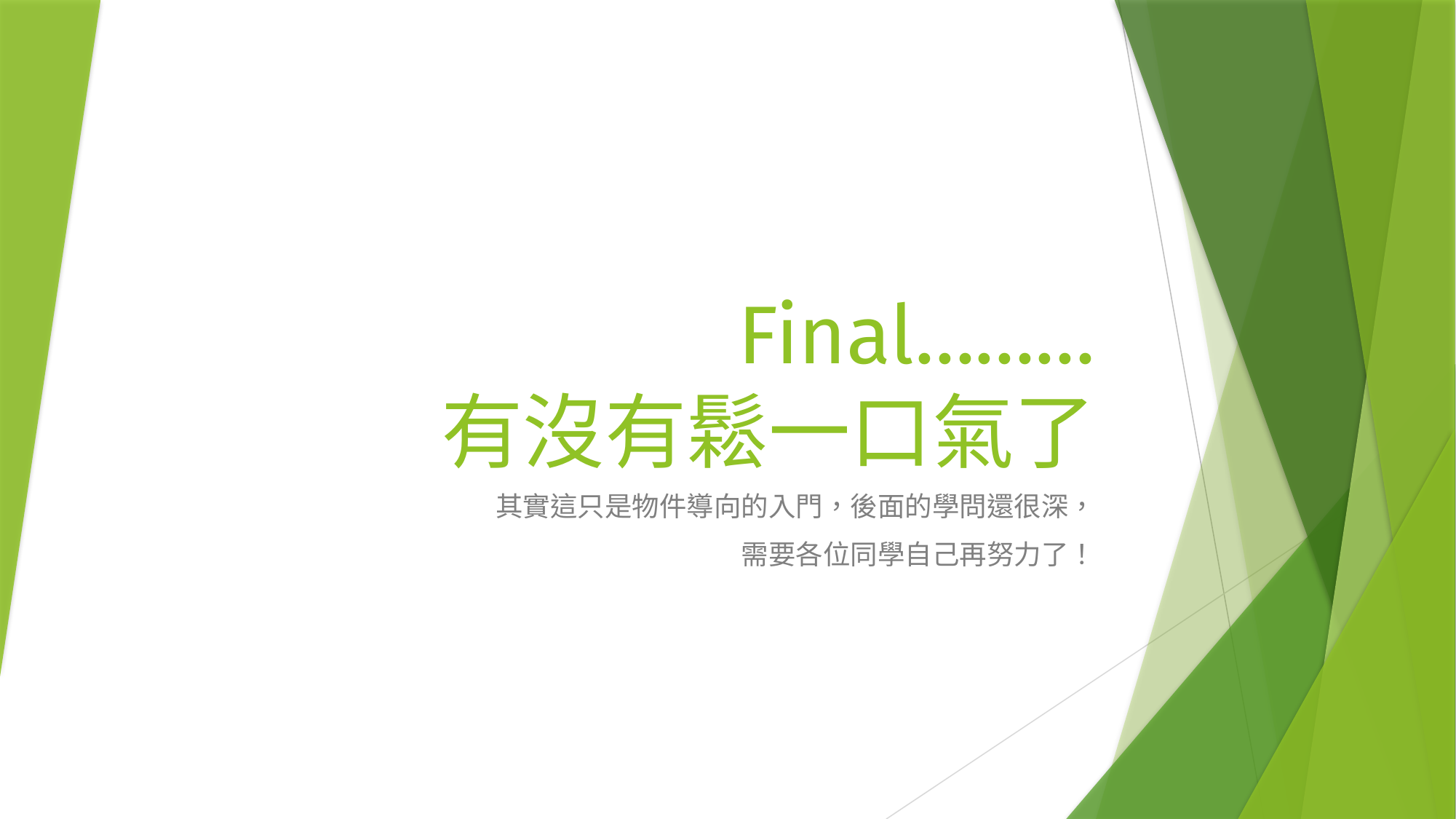

# Final……… 有沒有鬆一口氣了
其實這只是物件導向的入門，後面的學問還很深，
需要各位同學自己再努力了！